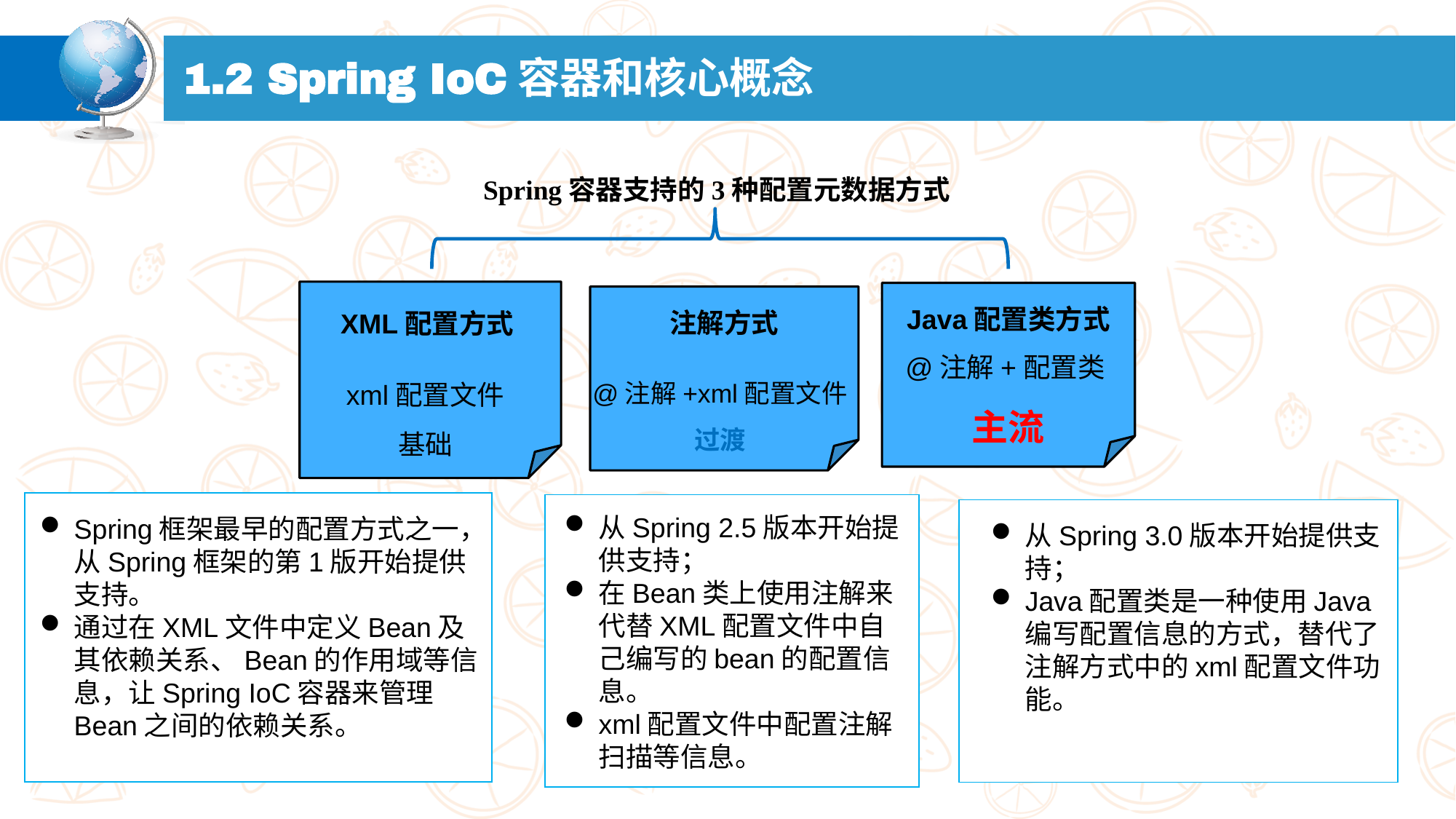

# 1.2 Spring IoC容器和核心概念
Spring容器支持的3种配置元数据方式
XML配置方式

Java配置类方式

注解方式

@注解+配置类
主流
xml配置文件
基础
@注解+xml配置文件
过渡

从Spring 2.5版本开始提供支持；
在Bean类上使用注解来代替XML配置文件中自己编写的bean的配置信息。
xml配置文件中配置注解扫描等信息。
Spring框架最早的配置方式之一，从Spring框架的第1版开始提供支持。
通过在XML文件中定义Bean及其依赖关系、Bean的作用域等信息，让Spring IoC容器来管理Bean之间的依赖关系。

从Spring 3.0版本开始提供支持；
Java配置类是一种使用Java编写配置信息的方式，替代了注解方式中的xml配置文件功能。